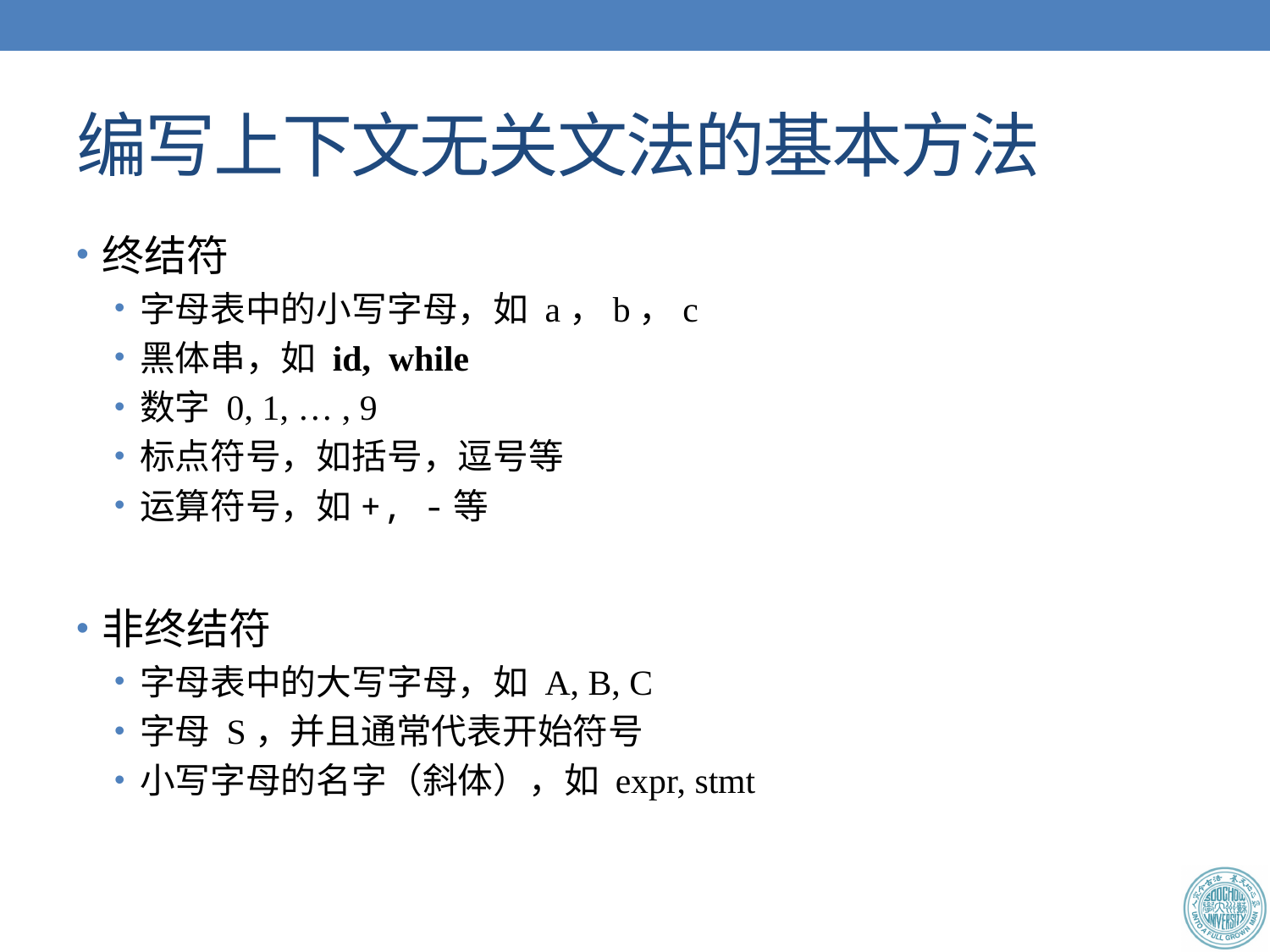

# 编写上下文无关文法的基本方法
终结符
字母表中的小写字母，如 a，b，c
黑体串，如 id,  while
数字 0, 1, … , 9
标点符号，如括号，逗号等
运算符号，如+, -等

非终结符
字母表中的大写字母，如 A, B, C
字母 S，并且通常代表开始符号
小写字母的名字（斜体），如 expr, stmt